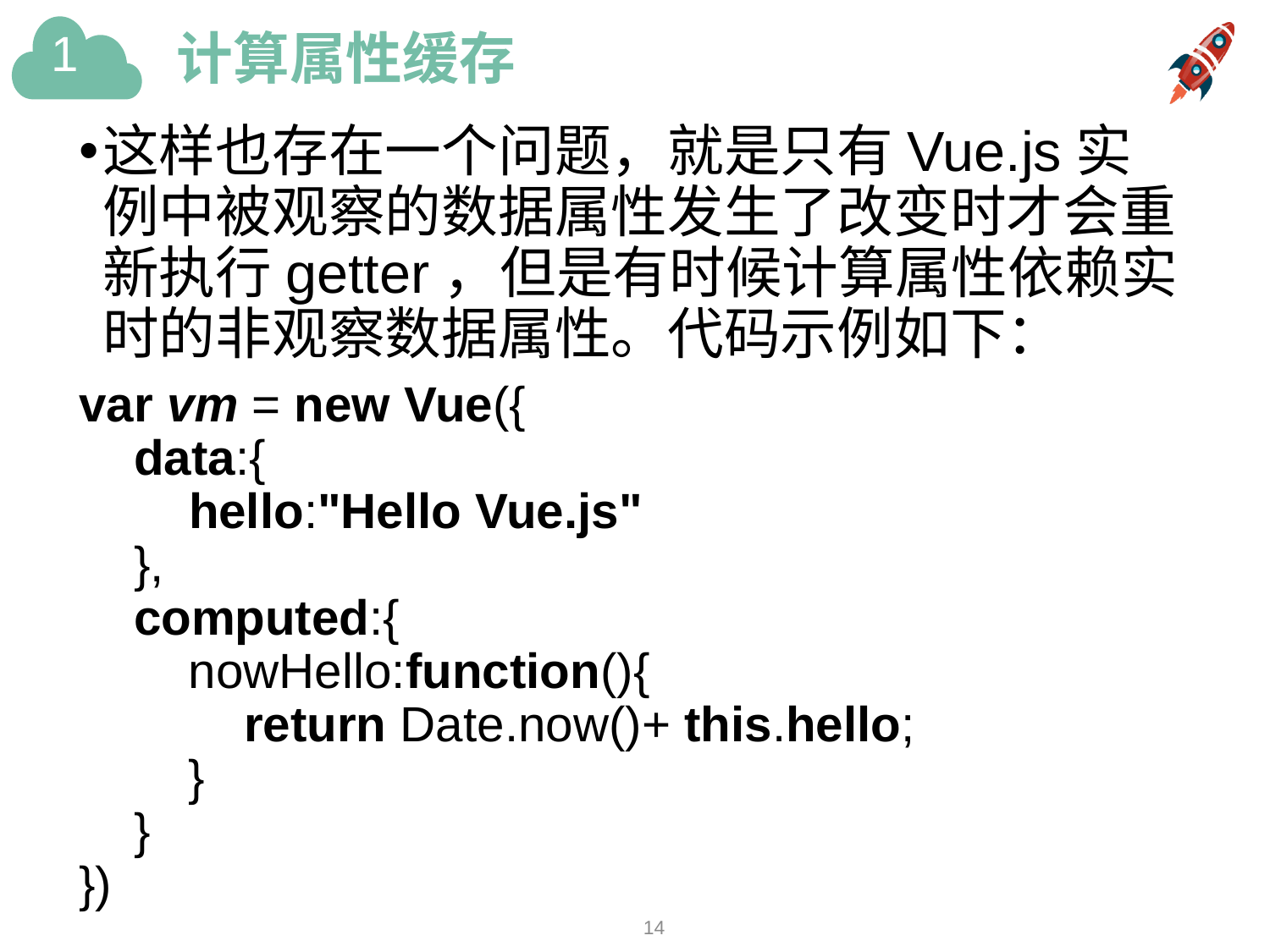

# 计算属性缓存
这样也存在一个问题，就是只有Vue.js实例中被观察的数据属性发生了改变时才会重新执行getter，但是有时候计算属性依赖实时的非观察数据属性。代码示例如下：
var vm = new Vue({
    data:{
        hello:"Hello Vue.js"
    },
    computed:{
        nowHello:function(){
            return Date.now()+ this.hello;
        }
    }
})
14